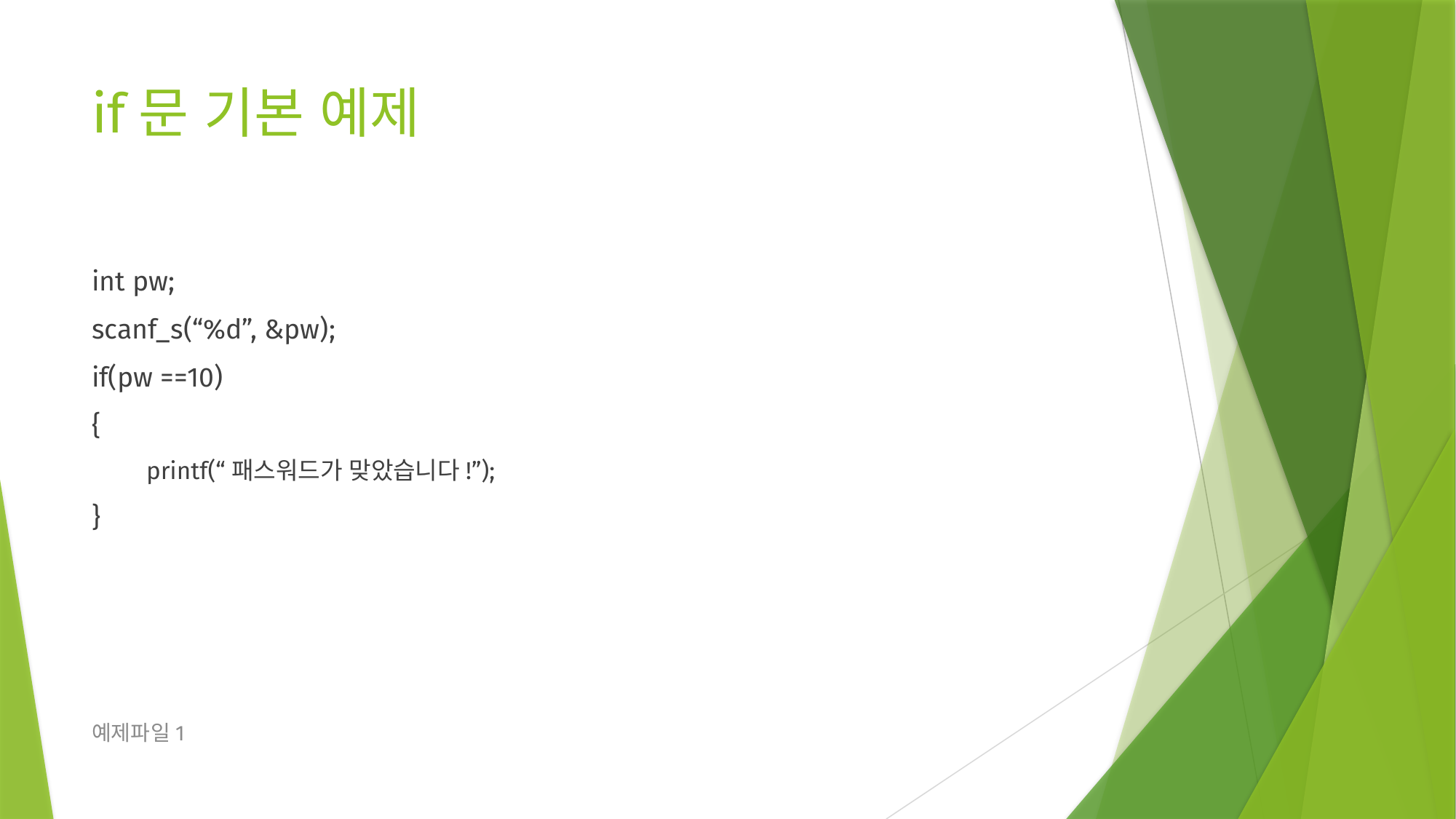

# if문 기본 예제
int pw;
scanf_s(“%d”, &pw);
if(pw ==10)
{
printf(“패스워드가 맞았습니다!”);
}
예제파일1